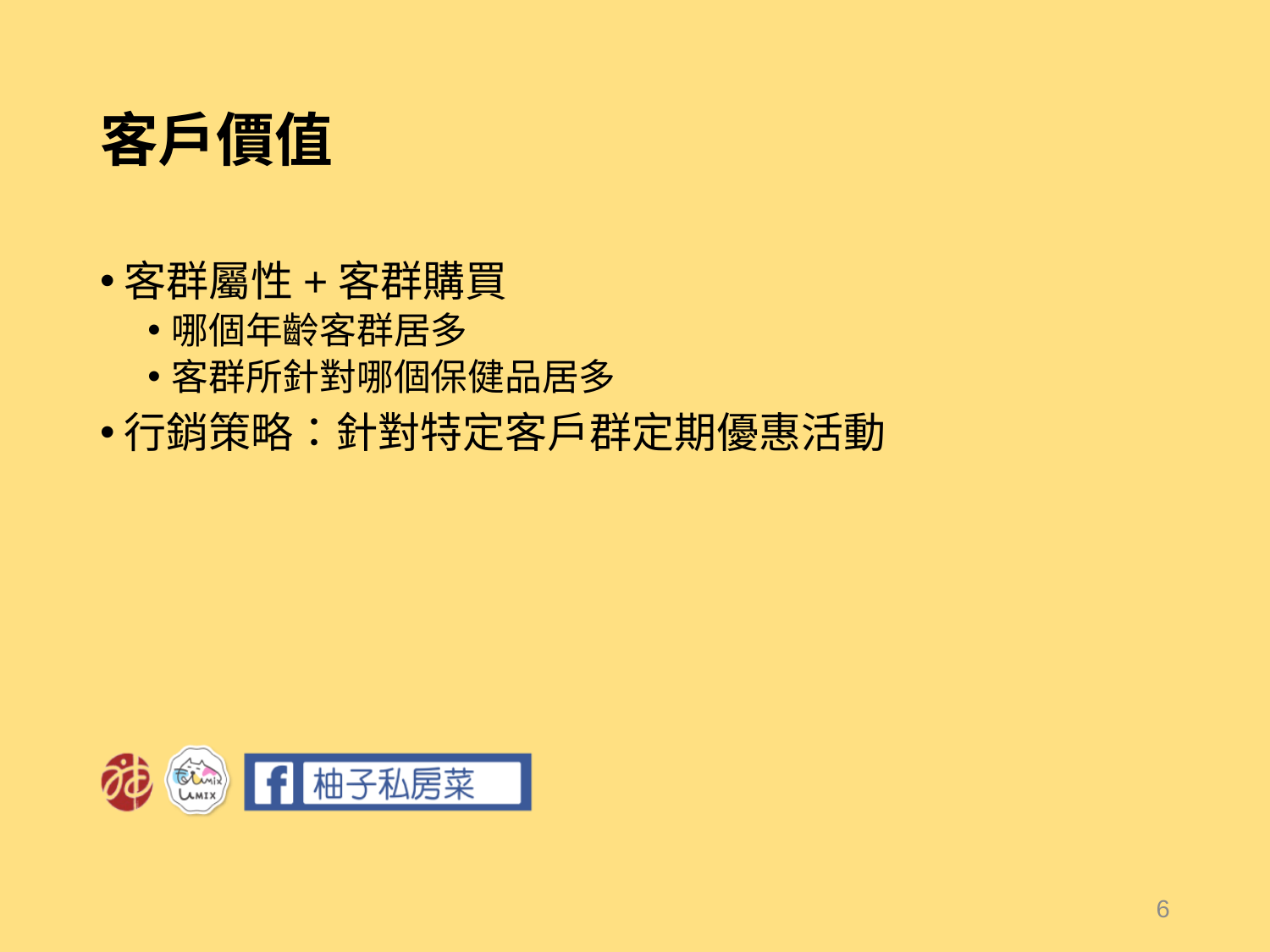

# 客戶價值
客群屬性+客群購買
哪個年齡客群居多
客群所針對哪個保健品居多
行銷策略：針對特定客戶群定期優惠活動
6